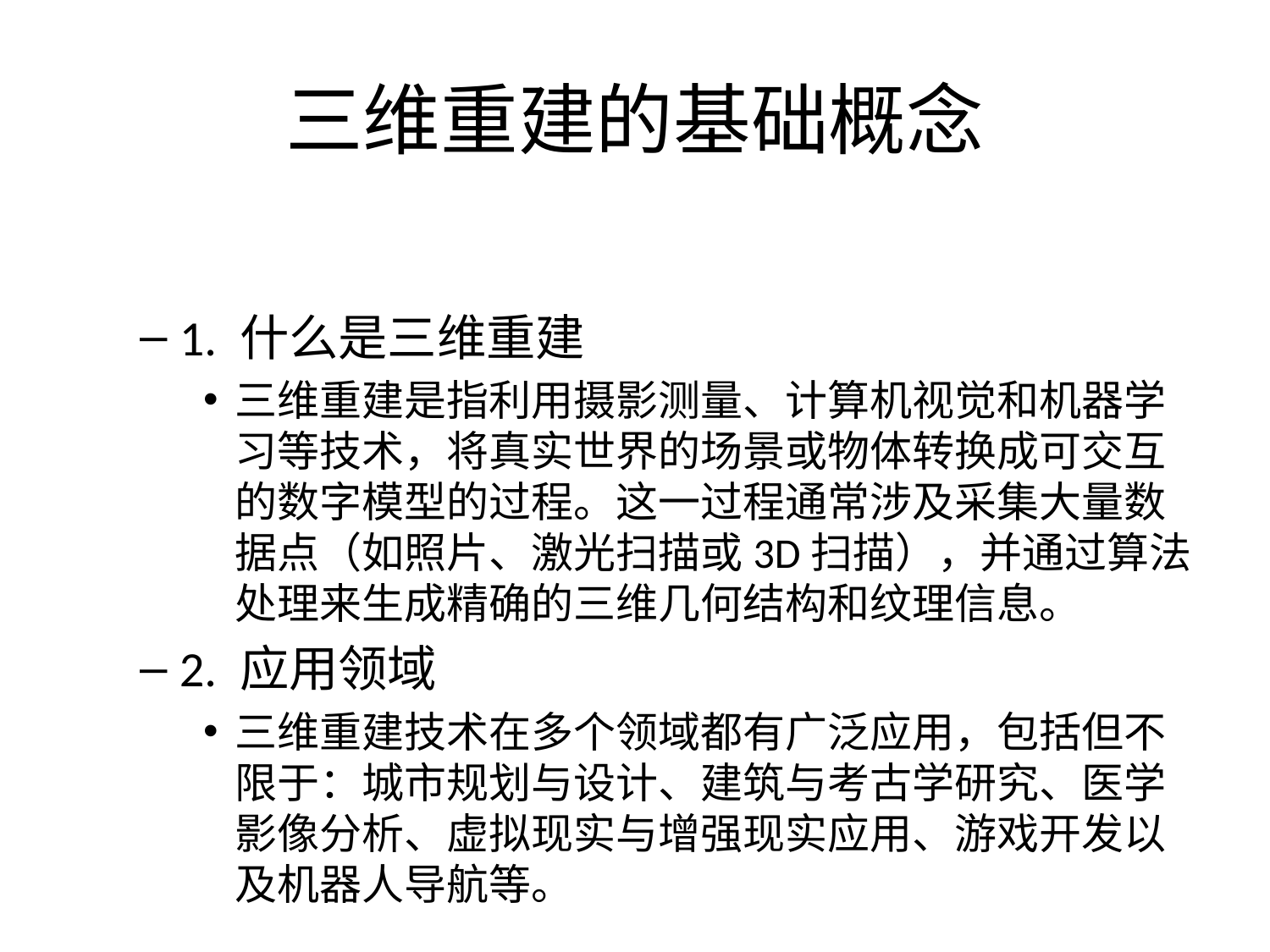

# 三维重建的基础概念

1. 什么是三维重建
三维重建是指利用摄影测量、计算机视觉和机器学习等技术，将真实世界的场景或物体转换成可交互的数字模型的过程。这一过程通常涉及采集大量数据点（如照片、激光扫描或3D扫描），并通过算法处理来生成精确的三维几何结构和纹理信息。
2. 应用领域
三维重建技术在多个领域都有广泛应用，包括但不限于：城市规划与设计、建筑与考古学研究、医学影像分析、虚拟现实与增强现实应用、游戏开发以及机器人导航等。